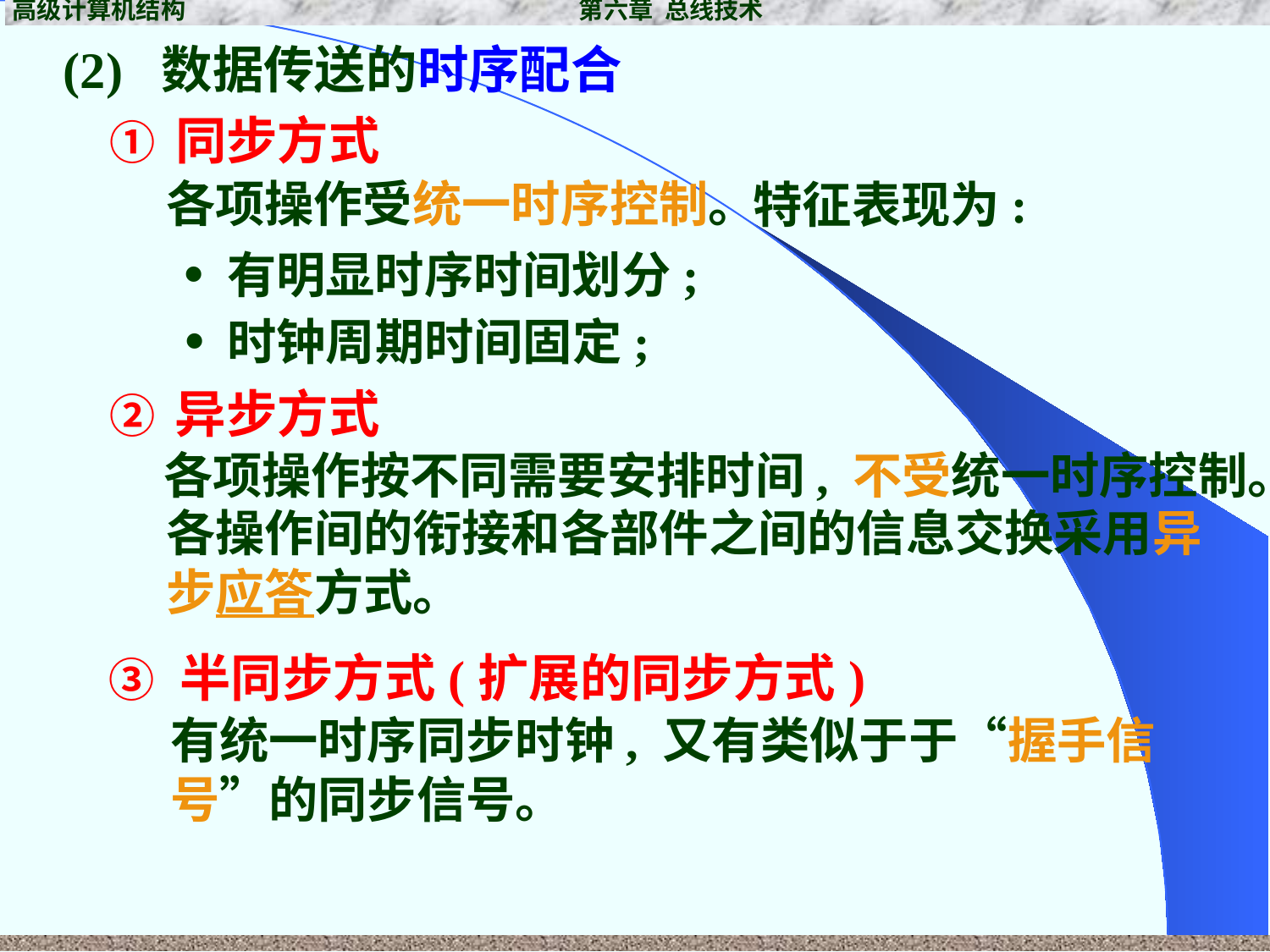

高级计算机结构                                                                     第六章  总线技术
(2)  数据传送的时序配合
① 同步方式
各项操作受统一时序控制。
特征表现为:
• 有明显时序时间划分;
• 时钟周期时间固定;
② 异步方式
各项操作按不同需要安排时间, 不受统一时序控制。
各操作间的衔接和各部件之间的信息交换采用异步应答方式。
③ 半同步方式(扩展的同步方式)
有统一时序同步时钟, 又有类似于于“握手信号”的同步信号。